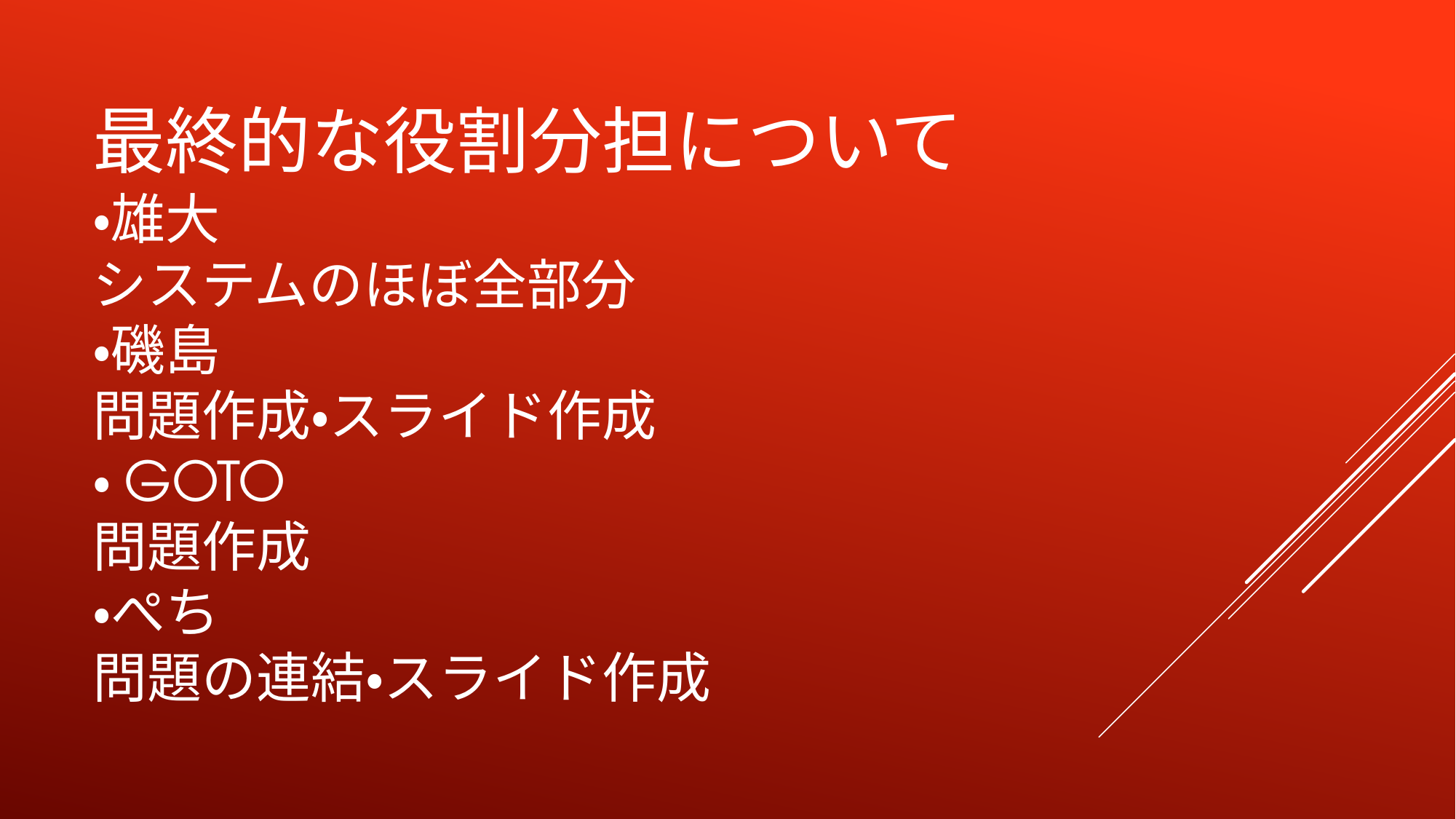

最終的な役割分担について
# ・雄大 システムのほぼ全部分 ・磯島 問題作成・スライド作成 ・GOTO 問題作成 ・ぺち 問題の連結・スライド作成